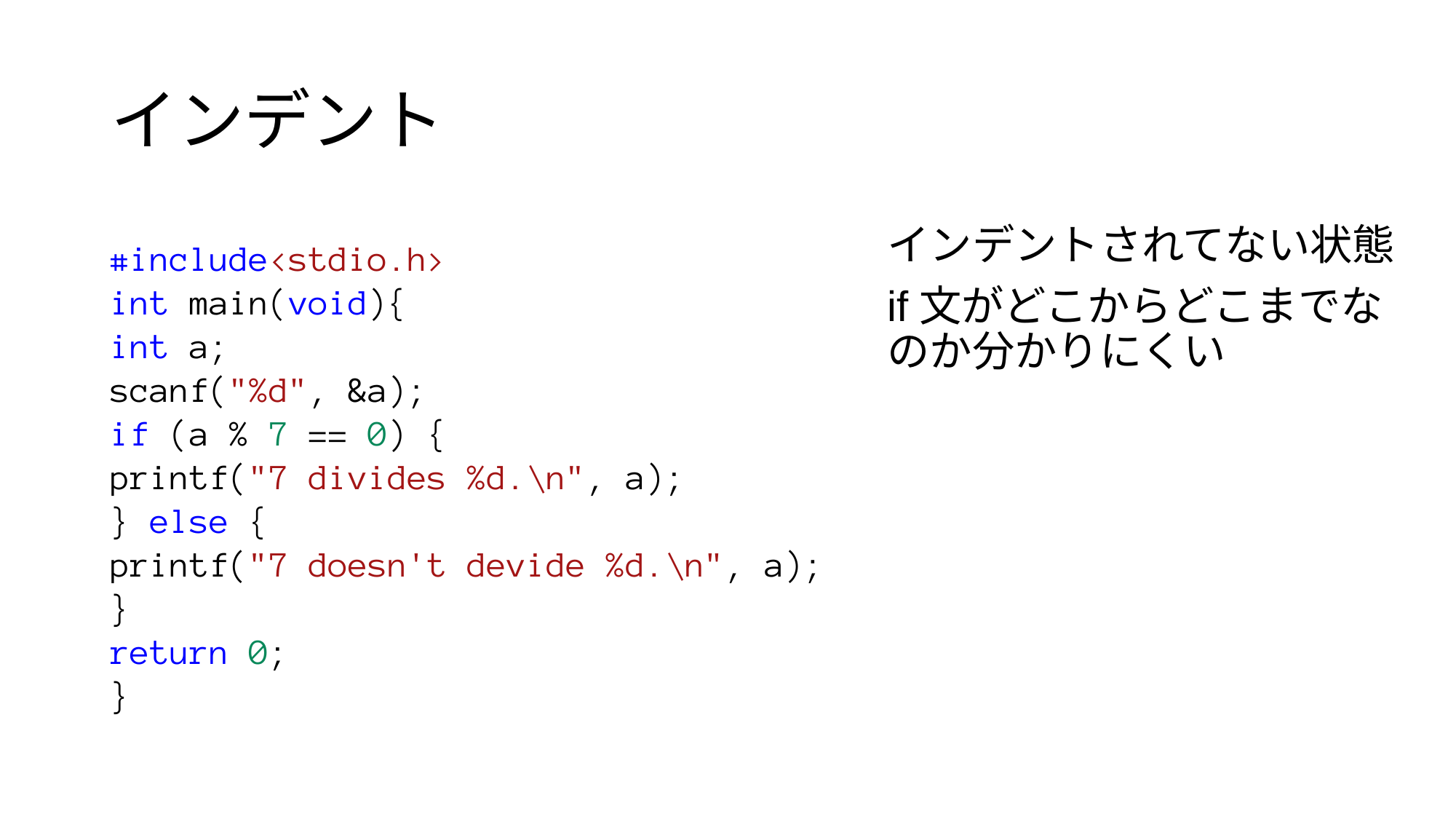

# インデント
インデントされてない状態
if文がどこからどこまでなのか分かりにくい
#include<stdio.h>
int main(void){
int a;
scanf("%d", &a);
if (a % 7 == 0) {
printf("7 divides %d.\n", a);
} else {
printf("7 doesn't devide %d.\n", a);
}
return 0;
}